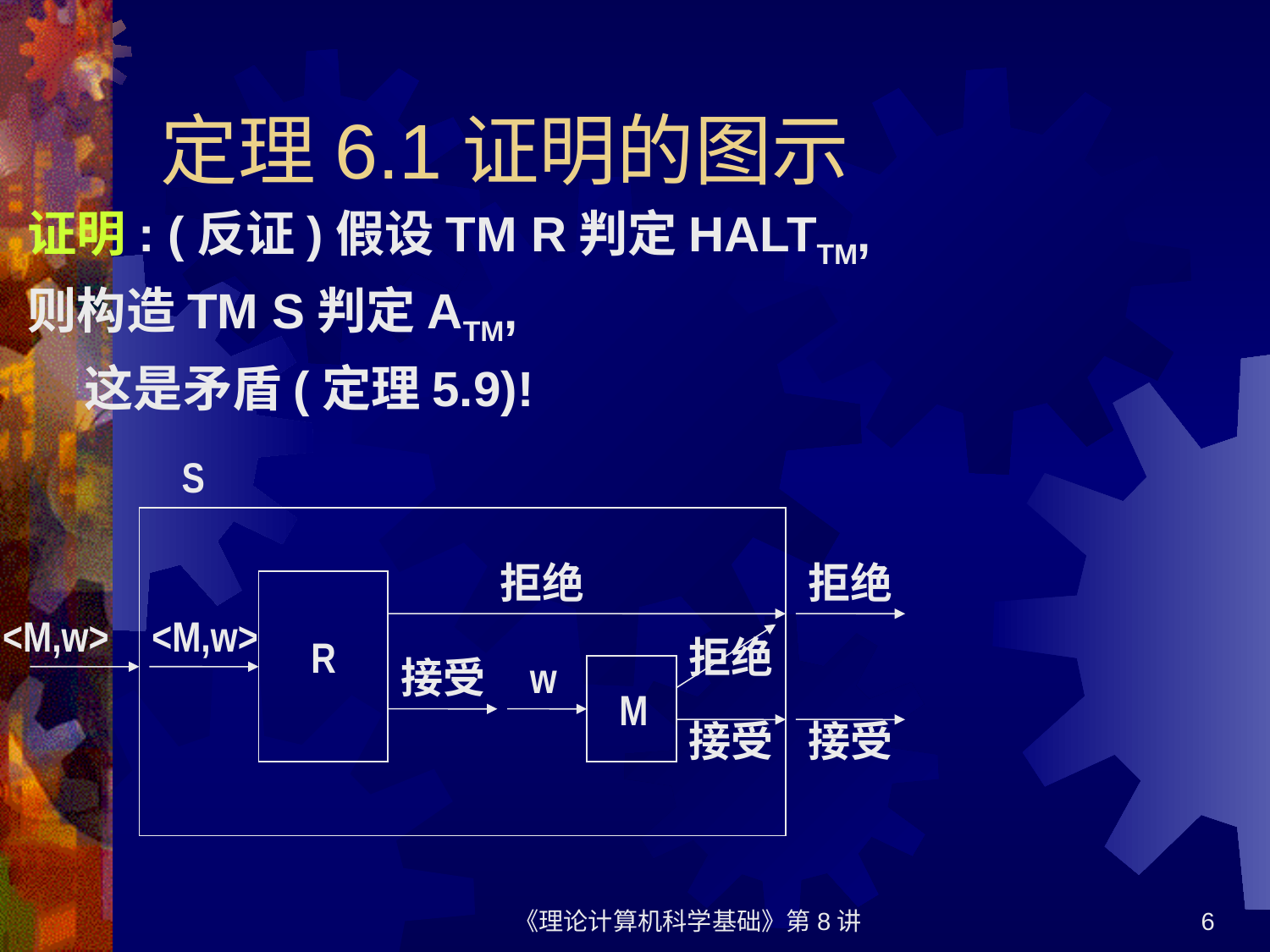

# 定理6.1证明的图示
证明: (反证)假设TM R判定HALTTM,
则构造TM S判定ATM,
    这是矛盾(定理5.9)!
S

拒绝
拒绝

<M,w>
<M,w>

R

拒绝
接受
w

M

接受
接受

《理论计算机科学基础》第8讲
6